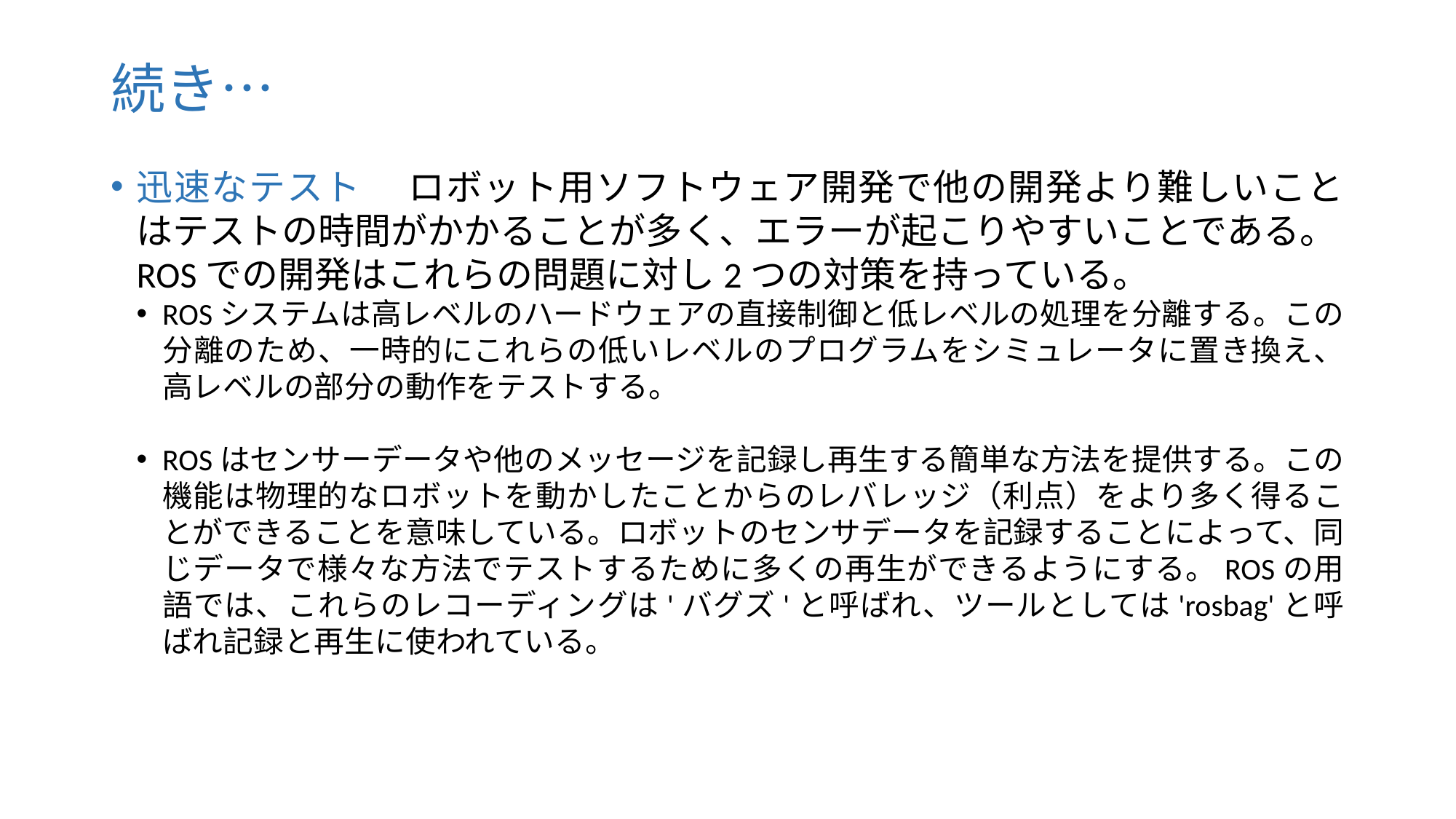

続き…
迅速なテスト 　ロボット用ソフトウェア開発で他の開発より難しいことはテストの時間がかかることが多く、エラーが起こりやすいことである。ROSでの開発はこれらの問題に対し2つの対策を持っている。
ROSシステムは高レベルのハードウェアの直接制御と低レベルの処理を分離する。この分離のため、一時的にこれらの低いレベルのプログラムをシミュレータに置き換え、高レベルの部分の動作をテストする。

ROSはセンサーデータや他のメッセージを記録し再生する簡単な方法を提供する。この機能は物理的なロボットを動かしたことからのレバレッジ（利点）をより多く得ることができることを意味している。ロボットのセンサデータを記録することによって、同じデータで様々な方法でテストするために多くの再生ができるようにする。ROSの用語では、これらのレコーディングは'バグズ'と呼ばれ、ツールとしては'rosbag'と呼ばれ記録と再生に使われている。